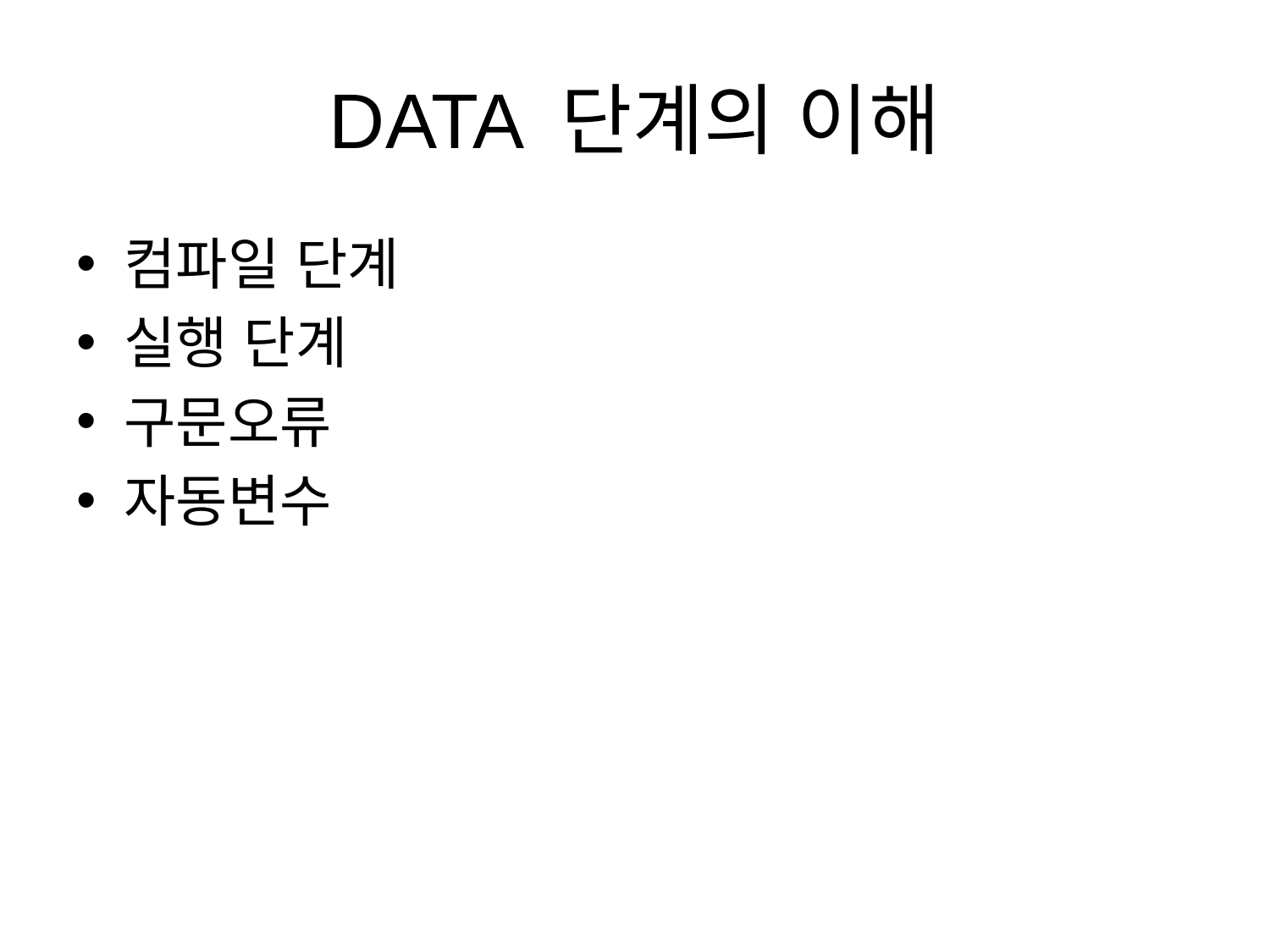

# DATA 단계의 이해
컴파일 단계
실행 단계
구문오류
자동변수